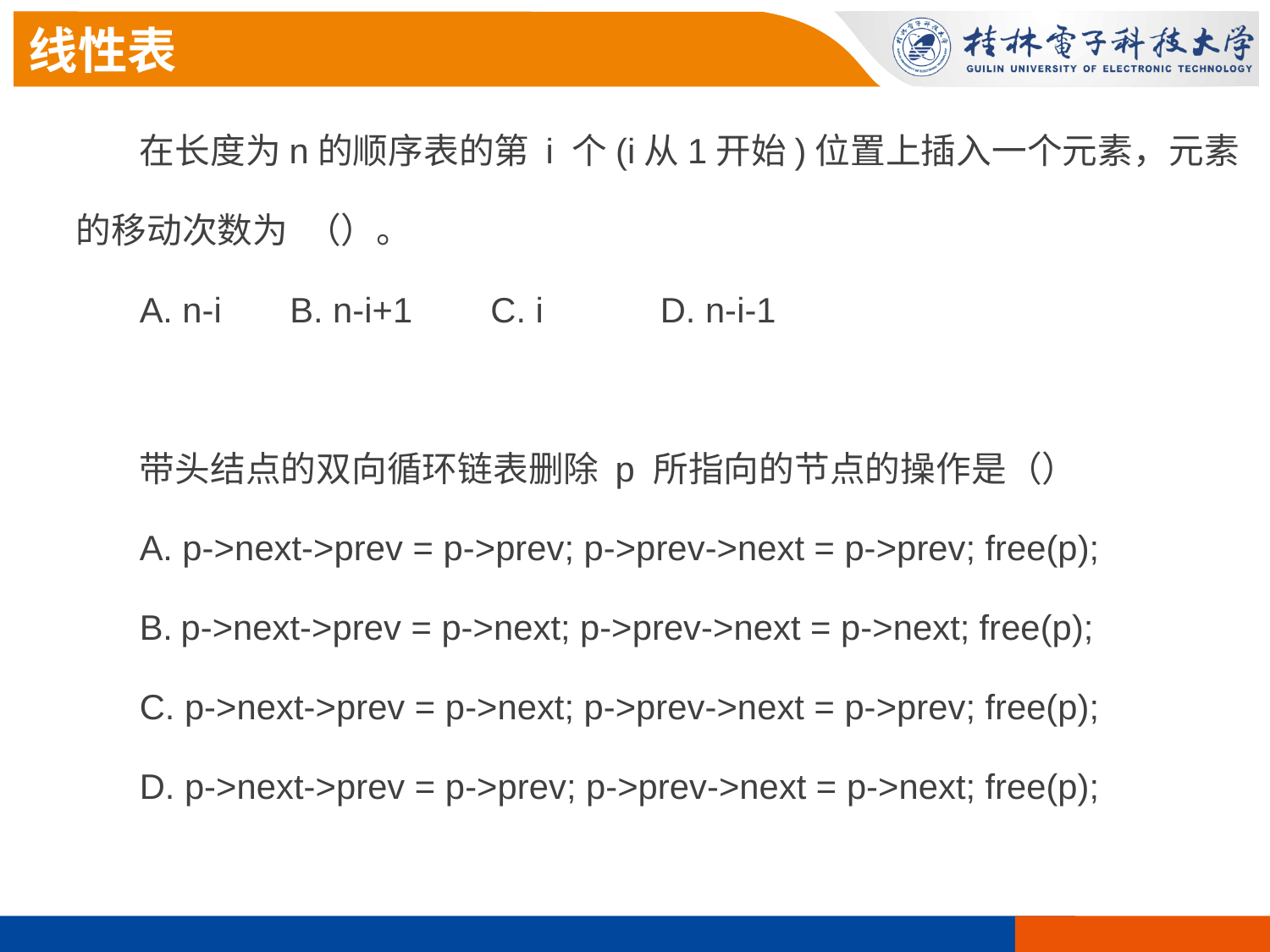

线性表
在长度为n的顺序表的第 i 个(i从1开始)位置上插入一个元素，元素的移动次数为 （）。
A. n-i       B. n-i+1        C. i            D. n-i-1

带头结点的双向循环链表删除 p 所指向的节点的操作是（）
A. p->next->prev = p->prev; p->prev->next = p->prev; free(p);
B. p->next->prev = p->next; p->prev->next = p->next; free(p);
C. p->next->prev = p->next; p->prev->next = p->prev; free(p);
D. p->next->prev = p->prev; p->prev->next = p->next; free(p);